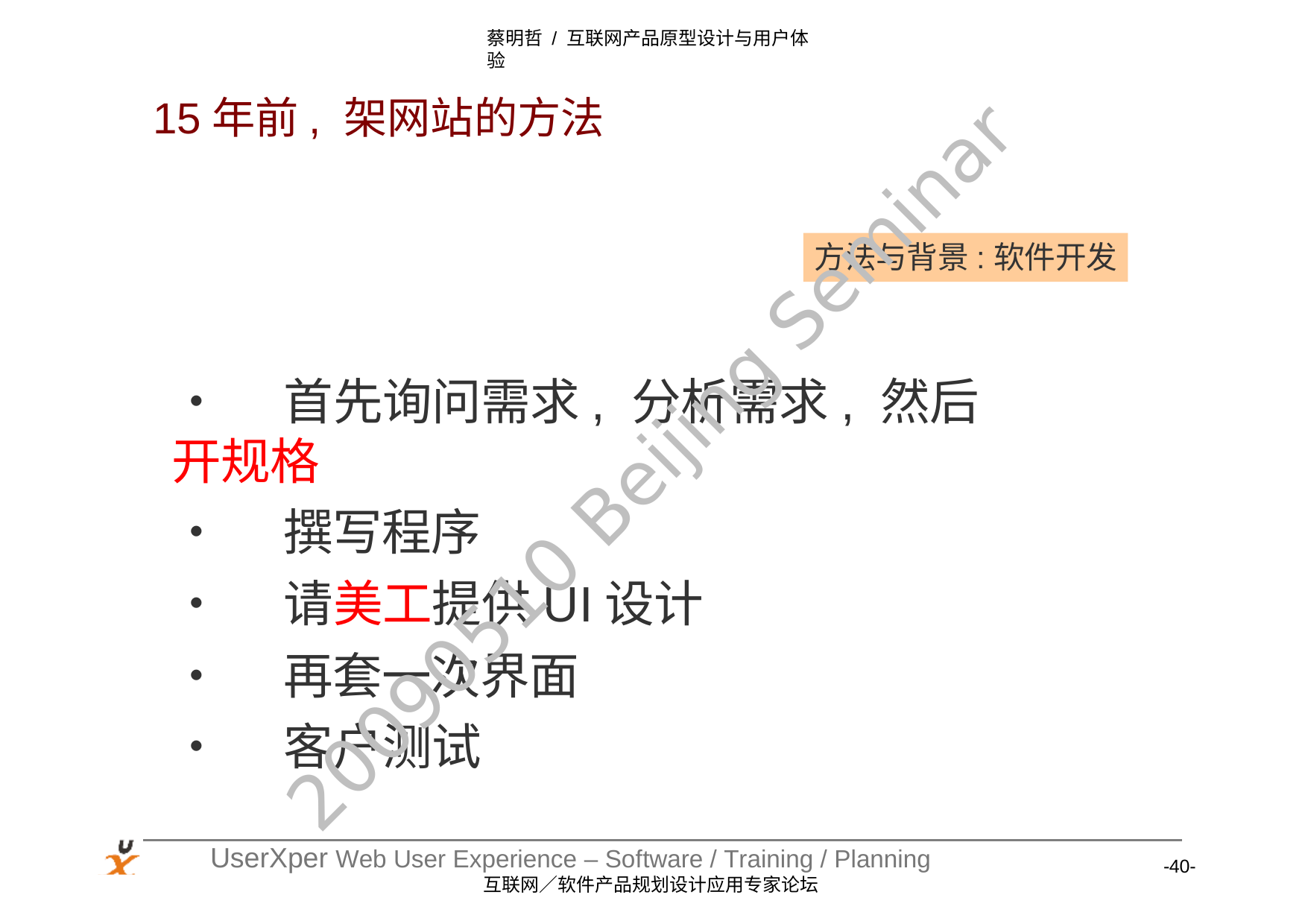

蔡明哲 / 互联网产品原型设计与用户体验
# 15年前, 架网站的方法

方法与背景:	软件开发
•	首先询问需求, 分析需求, 然后开规格

•	撰写程序

•	请美工提供UI设计

•	再套一次界面

•	客户测试
20090510 Beijing Seminar

UserXper Web User Experience – Software / Training / Planning
互联网／软件产品规划设计应用专家论坛
-40-